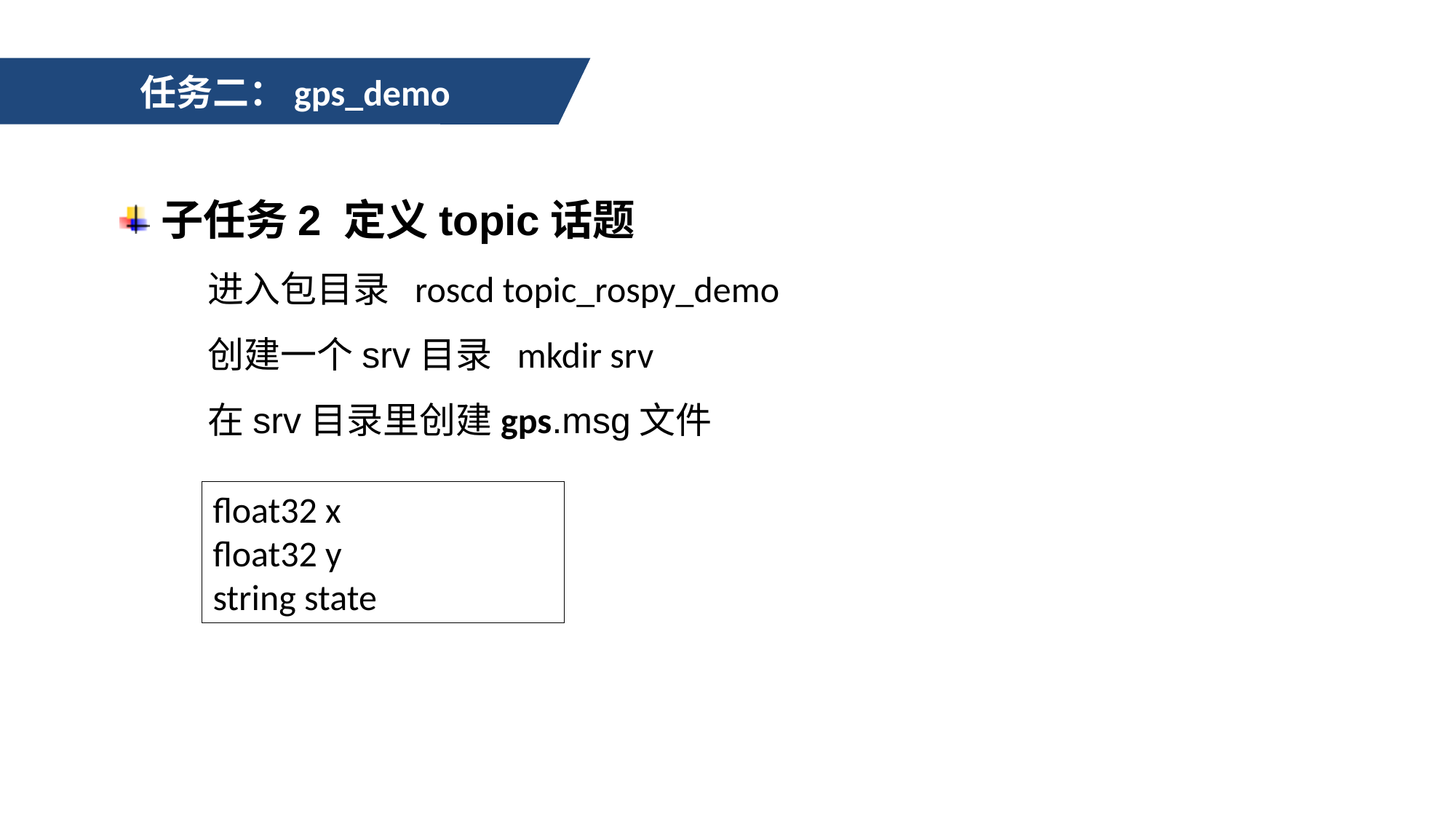

任务二：gps_demo
子任务2 定义topic话题
   进入包目录  roscd topic_rospy_demo
   创建一个srv目录  mkdir srv
   在srv目录里创建gps.msg文件

float32 x
float32 y
string state